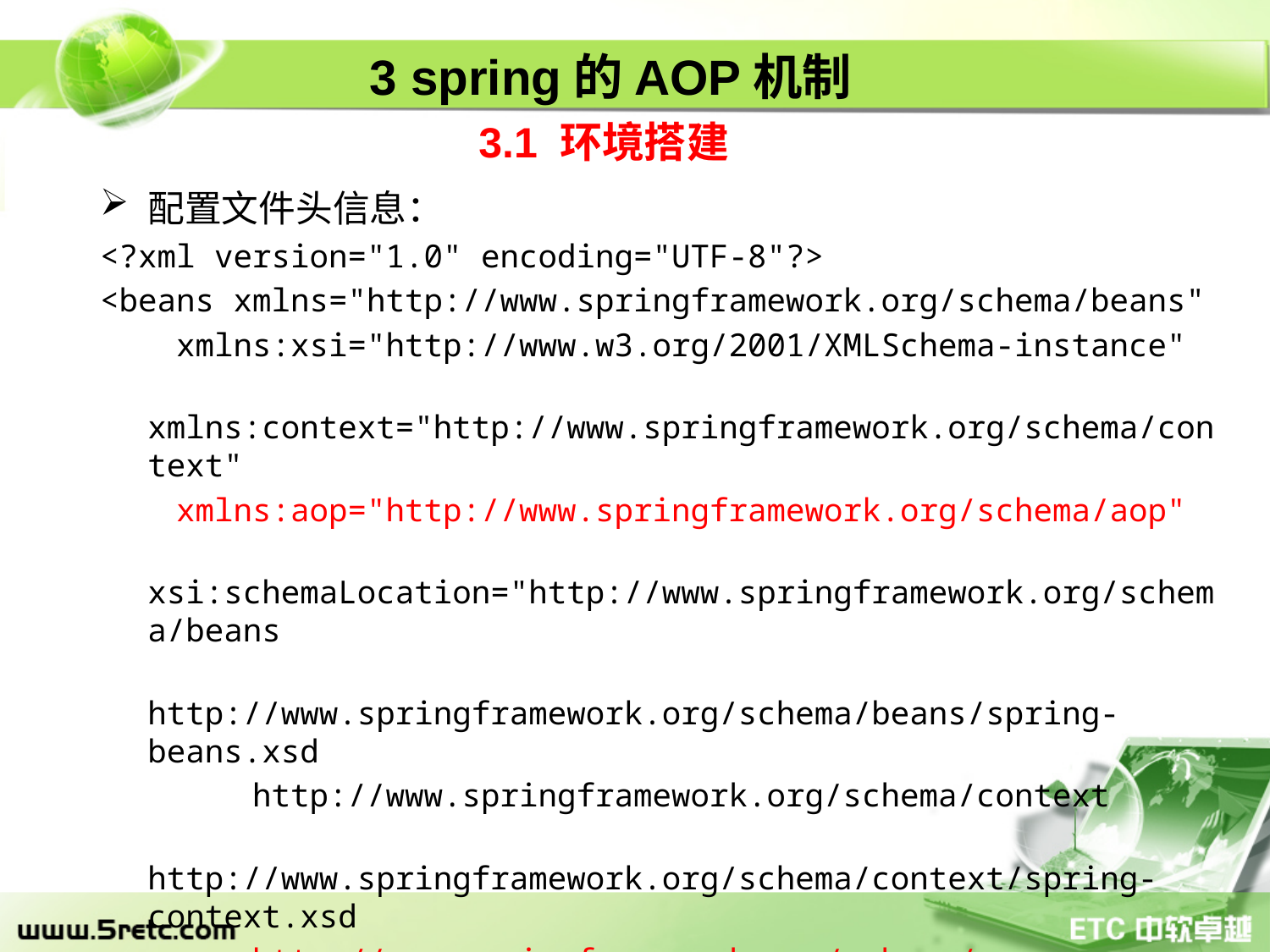

3 spring的AOP机制

3.1 环境搭建

配置文件头信息：
<?xml version="1.0" encoding="UTF-8"?>
<beans xmlns="http://www.springframework.org/schema/beans"
    xmlns:xsi="http://www.w3.org/2001/XMLSchema-instance"
  xmlns:context="http://www.springframework.org/schema/context"
    xmlns:aop="http://www.springframework.org/schema/aop"
    xsi:schemaLocation="http://www.springframework.org/schema/beans
        http://www.springframework.org/schema/beans/spring-beans.xsd
        http://www.springframework.org/schema/context
        http://www.springframework.org/schema/context/spring-context.xsd
        http://www.springframework.org/schema/aop
        http://www.springframework.org/schema/aop/spring-aop.xsd">

增加了AOP的命名空间与AOP的xsd规范，如不需要注解，可以省略context.xsd